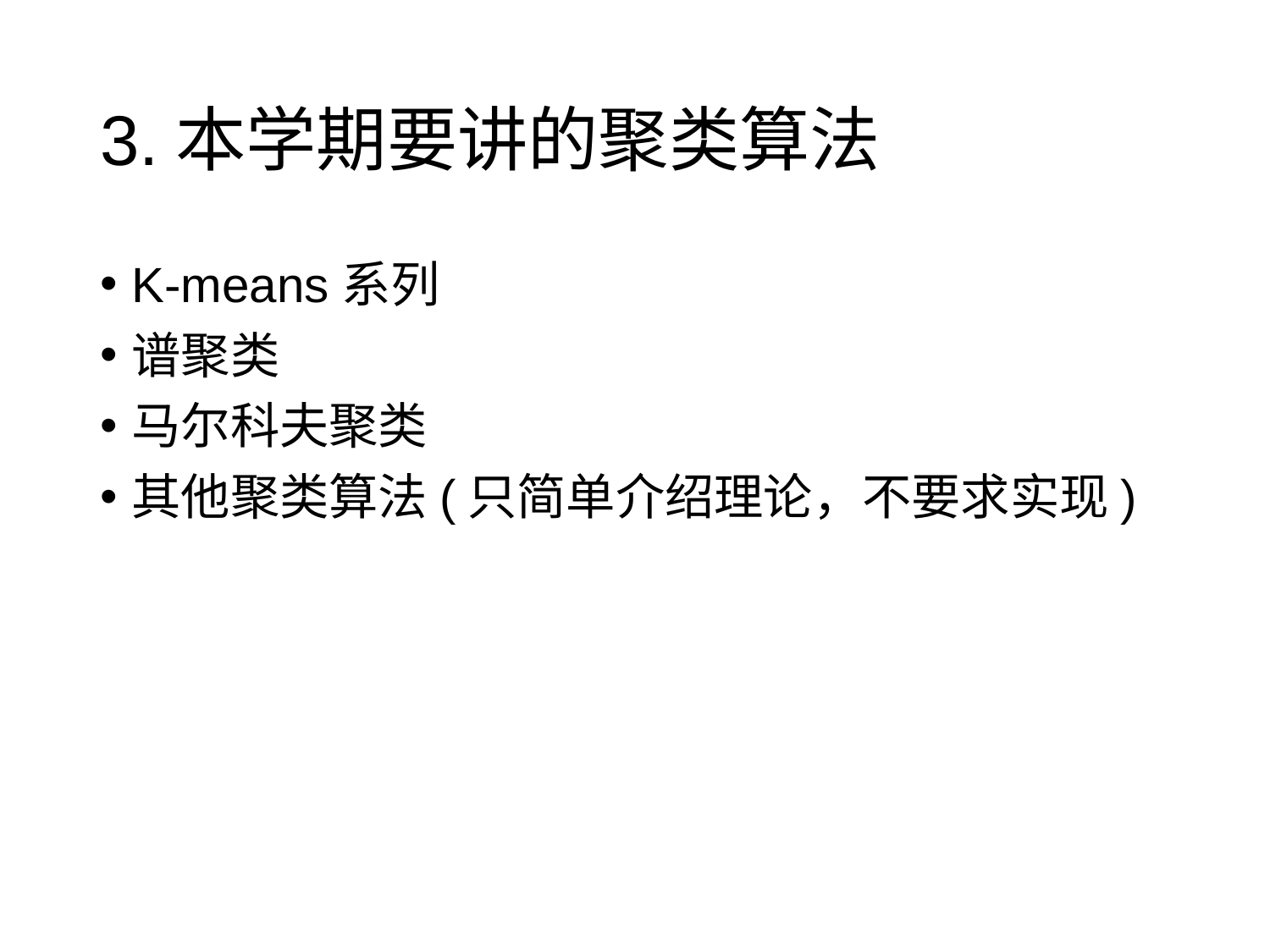

# 3.本学期要讲的聚类算法
K-means系列
谱聚类
马尔科夫聚类
其他聚类算法(只简单介绍理论，不要求实现)